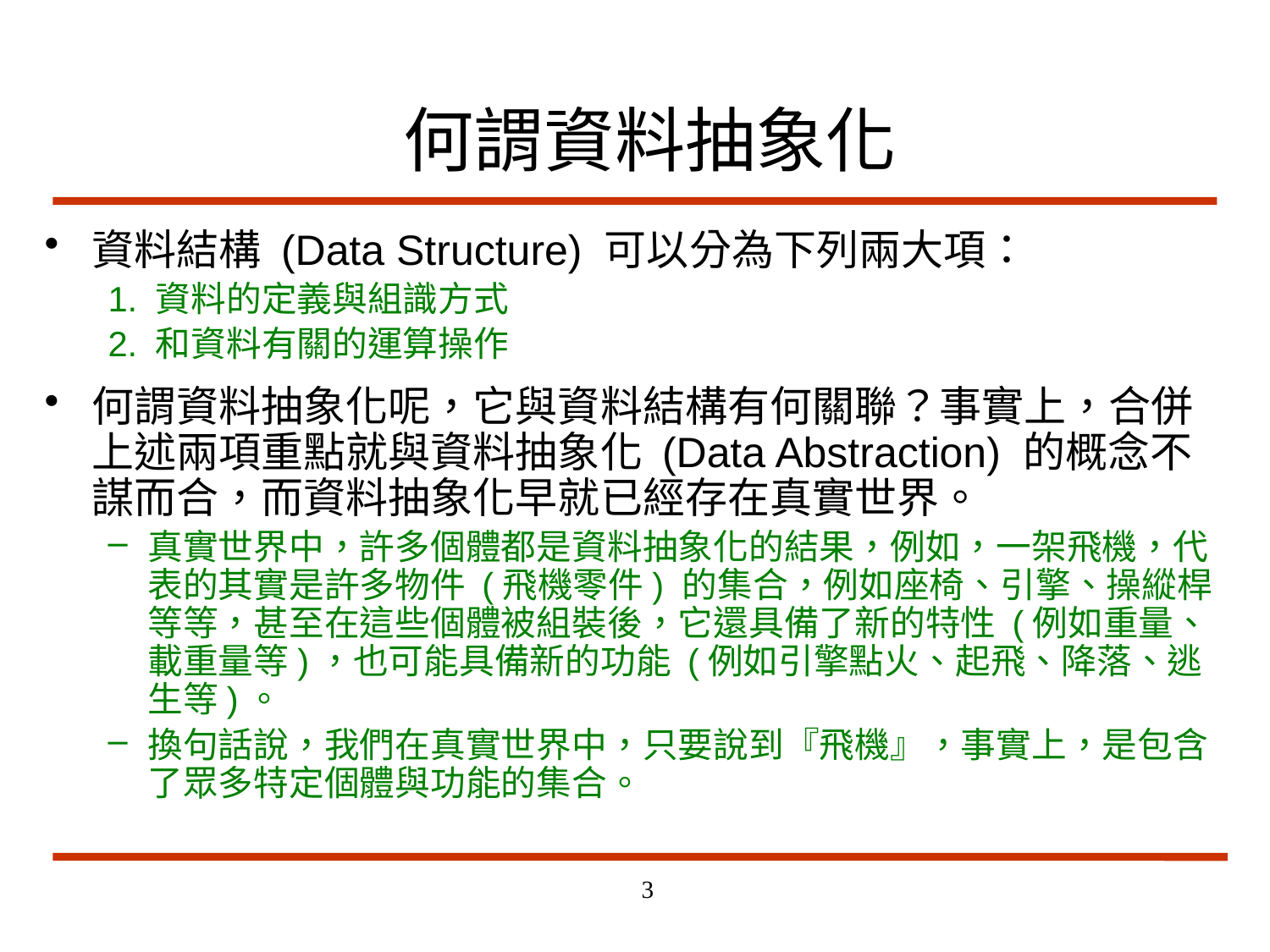

# 何謂資料抽象化
資料結構 (Data Structure) 可以分為下列兩大項：
1. 資料的定義與組識方式
2. 和資料有關的運算操作
何謂資料抽象化呢，它與資料結構有何關聯？事實上，合併上述兩項重點就與資料抽象化 (Data Abstraction) 的概念不謀而合，而資料抽象化早就已經存在真實世界。
真實世界中，許多個體都是資料抽象化的結果，例如，一架飛機，代表的其實是許多物件 (飛機零件) 的集合，例如座椅、引擎、操縱桿等等，甚至在這些個體被組裝後，它還具備了新的特性 (例如重量、載重量等)，也可能具備新的功能 (例如引擎點火、起飛、降落、逃生等)。
換句話說，我們在真實世界中，只要說到『飛機』，事實上，是包含了眾多特定個體與功能的集合。
3